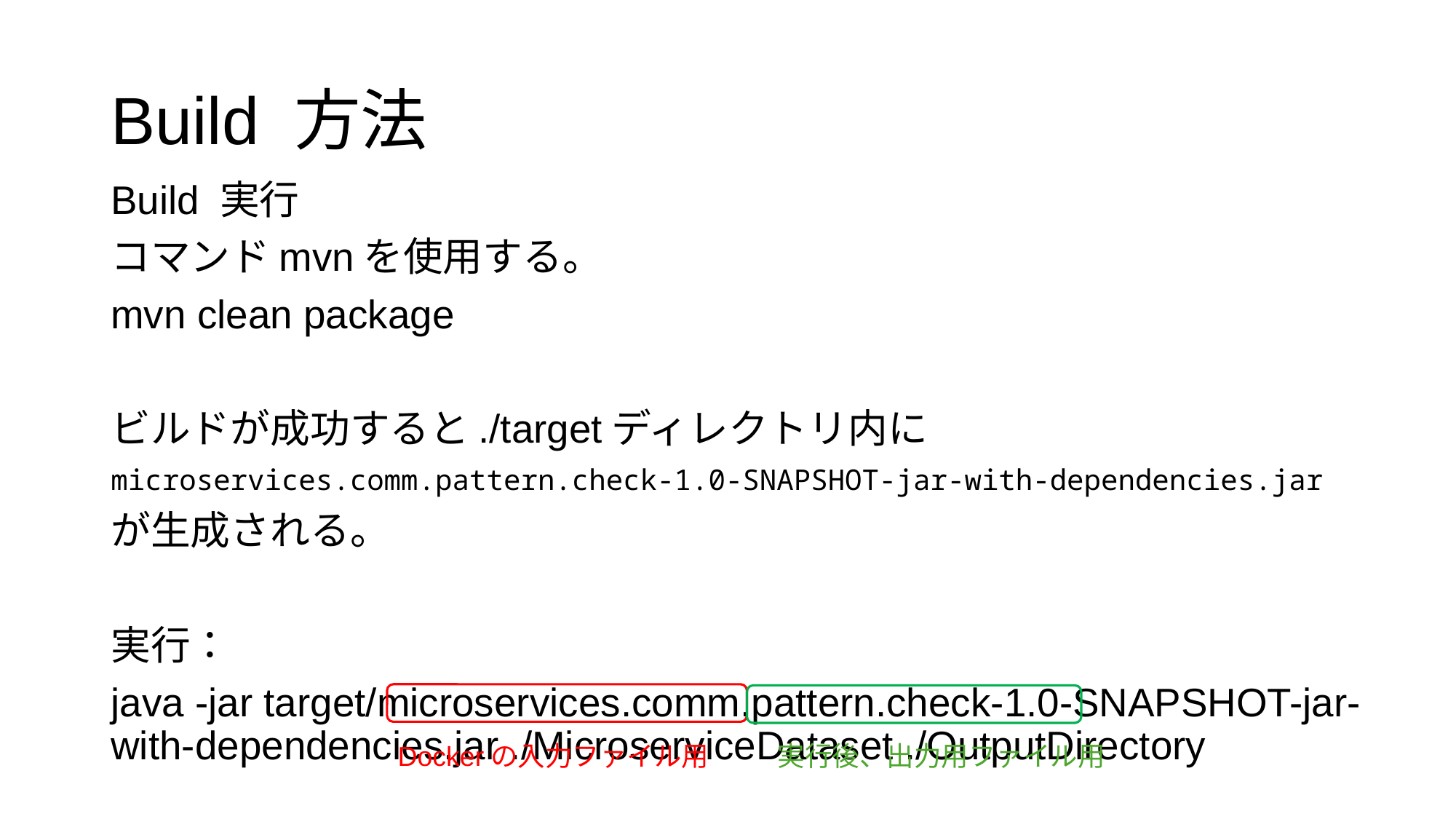

# Build 方法
Build 実行
コマンドmvnを使用する。
mvn clean package

ビルドが成功すると./targetディレクトリ内に
microservices.comm.pattern.check-1.0-SNAPSHOT-jar-with-dependencies.jar
が生成される。

実行：
java -jar target/microservices.comm.pattern.check-1.0-SNAPSHOT-jar-with-dependencies.jar ./MicroserviceDataset ./OutputDirectory

Dockerの入力ファイル用
実行後、出力用ファイル用